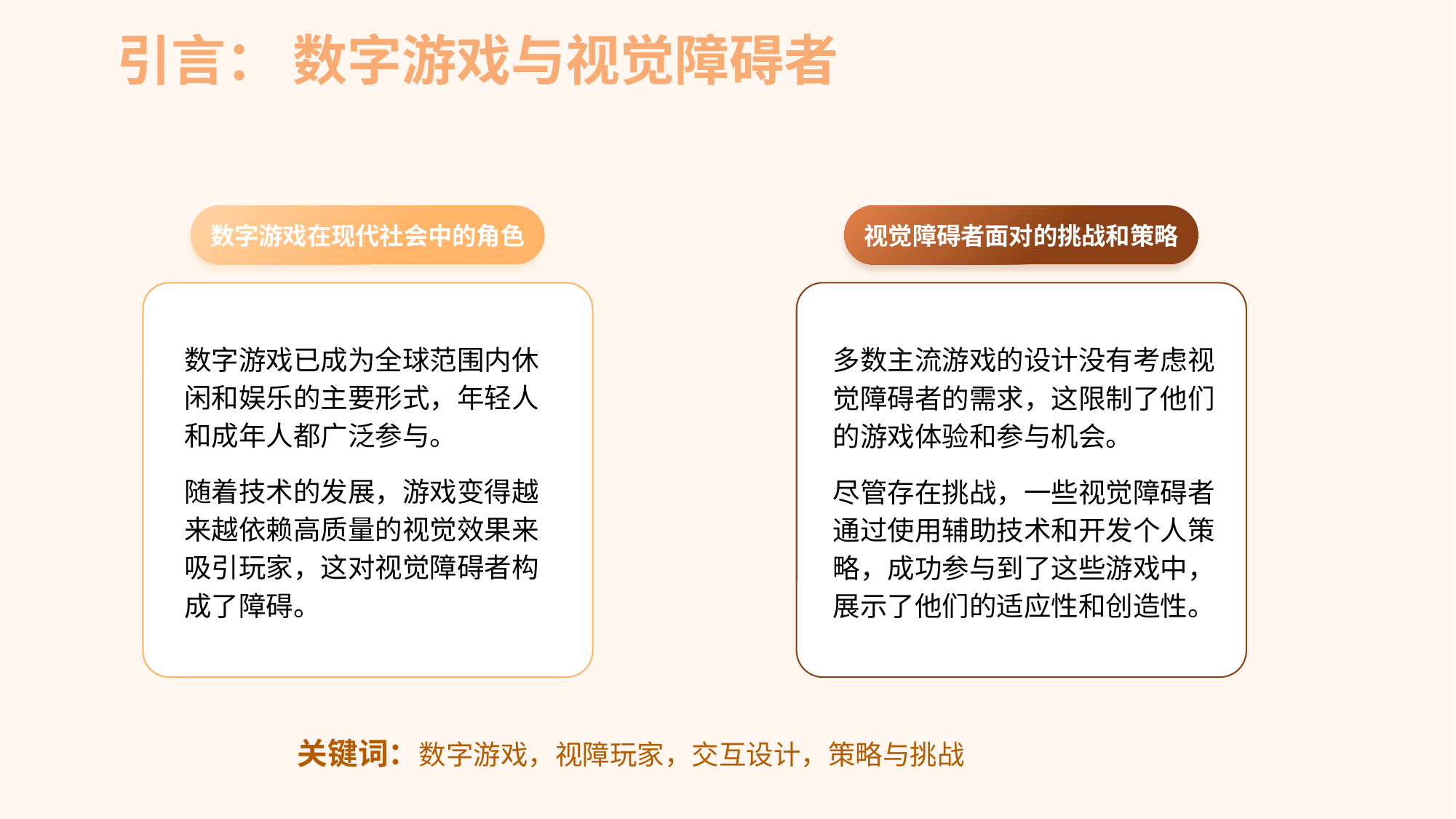

引言： 数字游戏与视觉障碍者
数字游戏在现代社会中的角色

视觉障碍者面对的挑战和策略

数字游戏已成为全球范围内休闲和娱乐的主要形式，年轻人和成年人都广泛参与。
多数主流游戏的设计没有考虑视觉障碍者的需求，这限制了他们的游戏体验和参与机会。
尽管存在挑战，一些视觉障碍者通过使用辅助技术和开发个人策略，成功参与到了这些游戏中，展示了他们的适应性和创造性。
随着技术的发展，游戏变得越来越依赖高质量的视觉效果来吸引玩家，这对视觉障碍者构成了障碍。
关键词：数字游戏，视障玩家，交互设计，策略与挑战